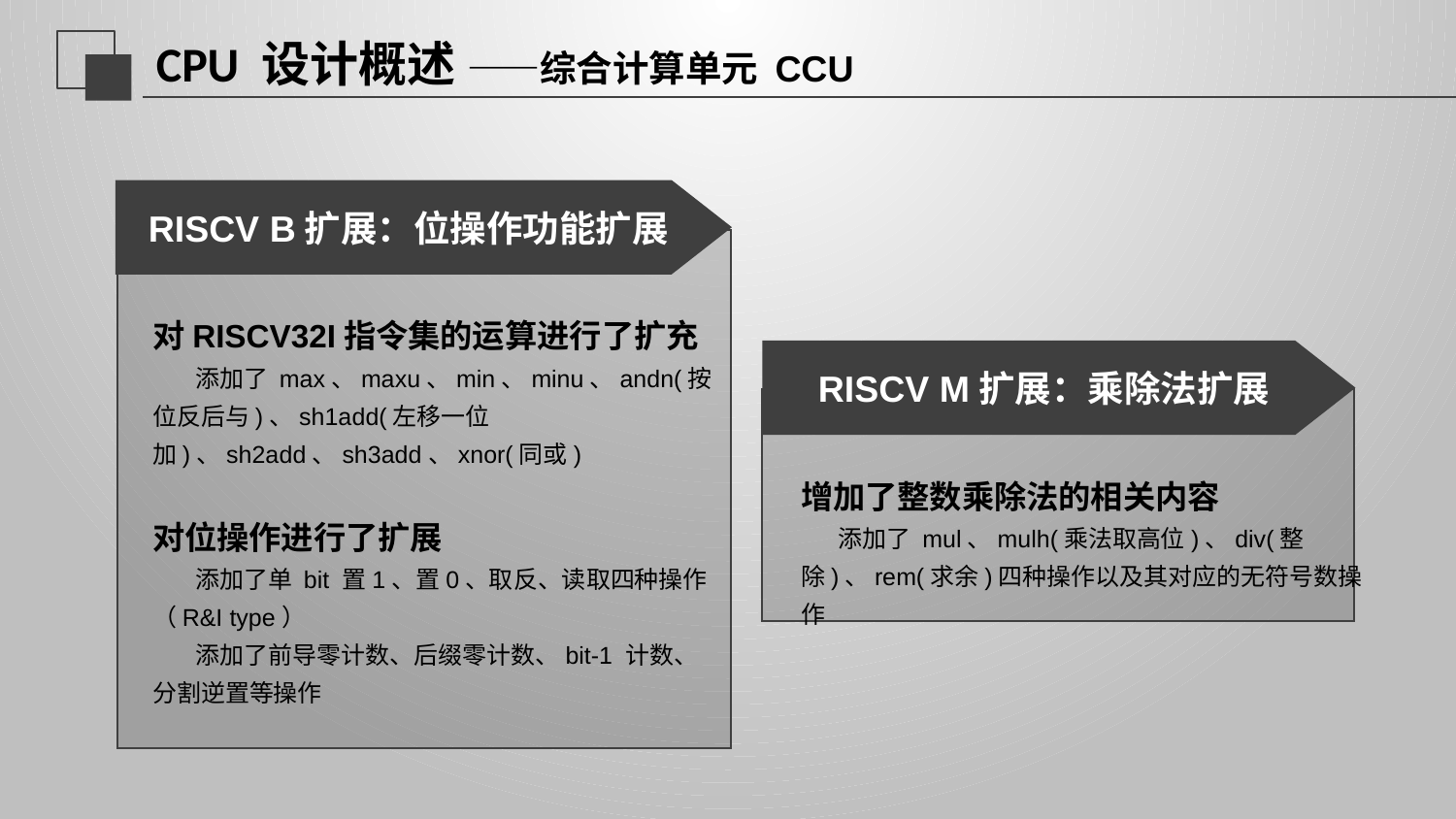

# CPU 设计概述 ——综合计算单元 CCU
RISCV B扩展：位操作功能扩展
对RISCV32I指令集的运算进行了扩充
       添加了 max、maxu、min、minu、andn(按位反后与)、sh1add(左移一位加)、sh2add、sh3add、xnor(同或)

对位操作进行了扩展
       添加了单 bit 置1、置0、取反、读取四种操作（R&I type）
       添加了前导零计数、后缀零计数、bit-1 计数、分割逆置等操作

RISCV M扩展：乘除法扩展
增加了整数乘除法的相关内容
      添加了 mul、mulh(乘法取高位)、div(整除)、rem(求余)四种操作以及其对应的无符号数操作